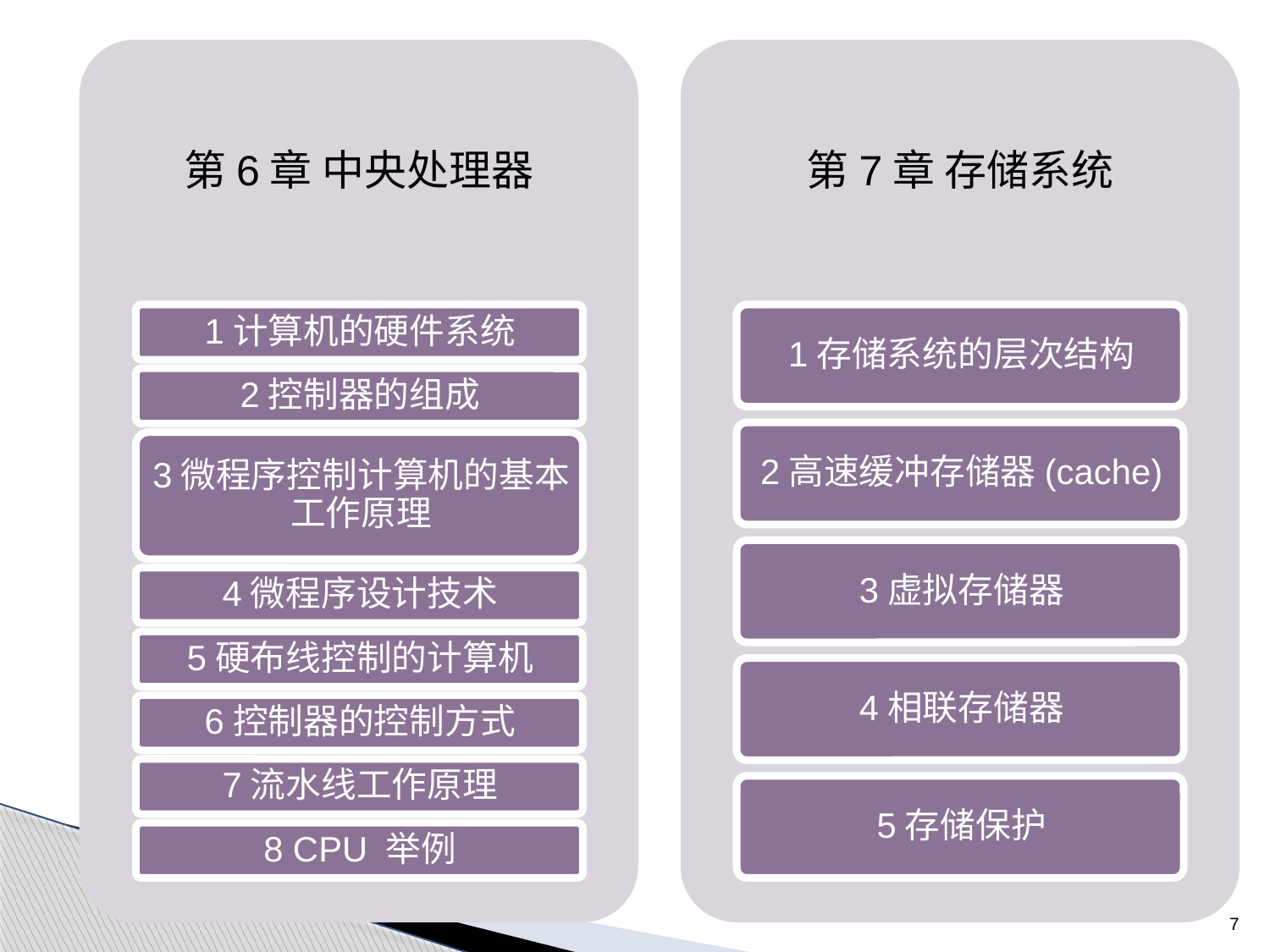

第6章 中央处理器
1计算机的硬件系统
2控制器的组成
3微程序控制计算机的基本工作原理
4微程序设计技术
5硬布线控制的计算机
6控制器的控制方式
7流水线工作原理
8 CPU 举例
第7章 存储系统
1存储系统的层次结构
2高速缓冲存储器(cache)
3虚拟存储器
4相联存储器
5存储保护
7